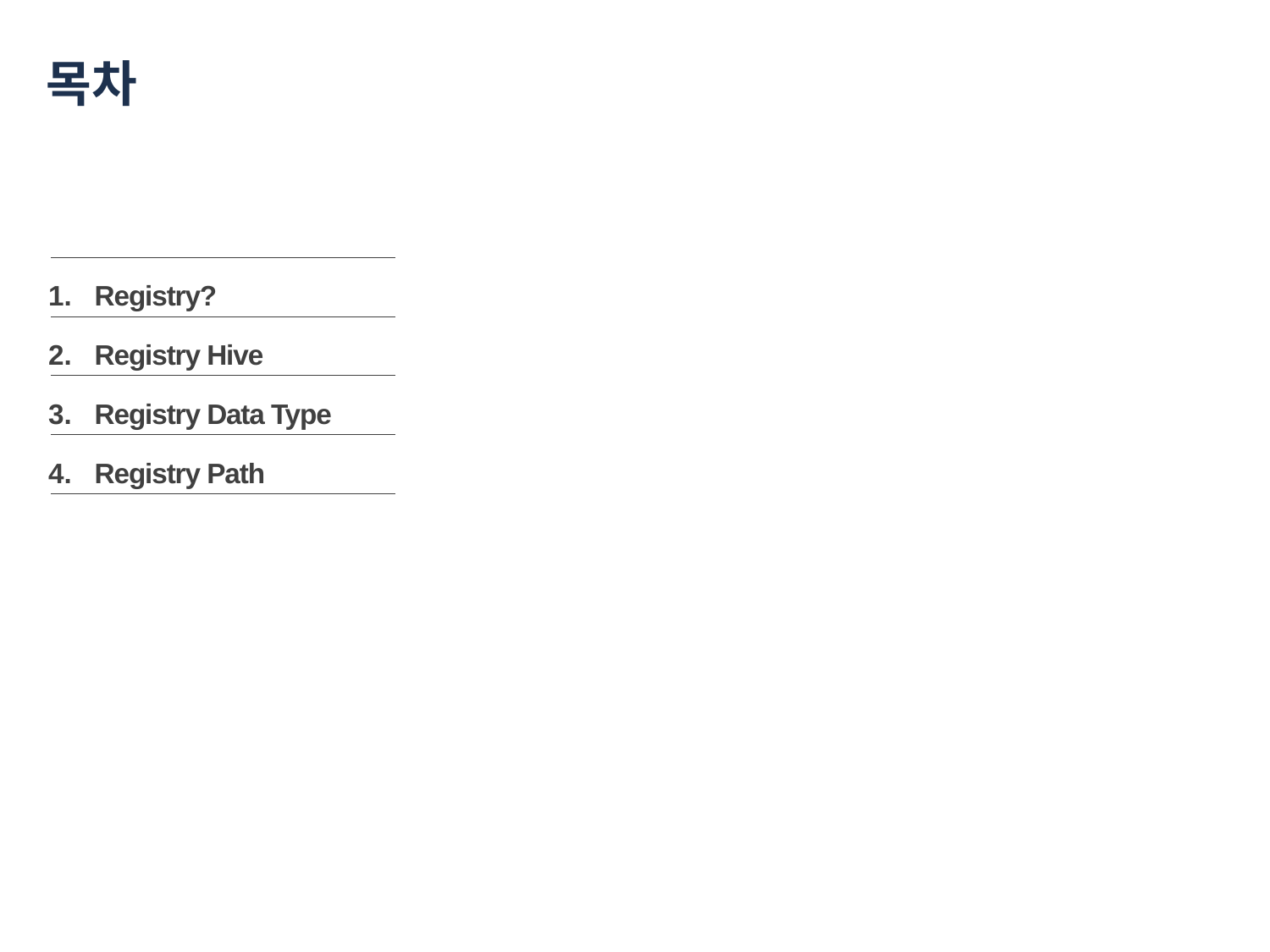

# 목차
Registry?
Registry Hive
Registry Data Type
Registry Path